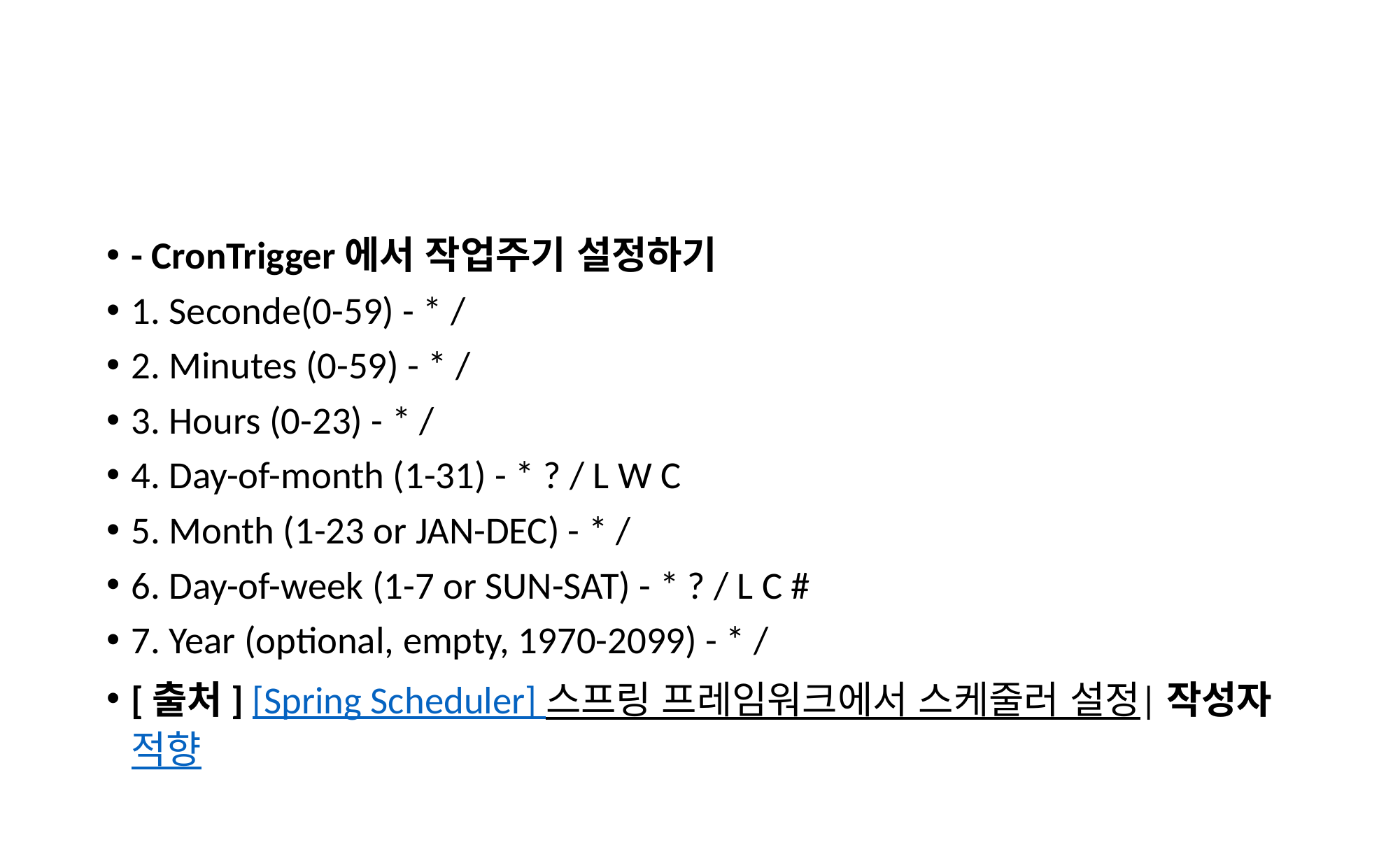

#
- CronTrigger에서 작업주기 설정하기
1. Seconde(0-59) - * /
2. Minutes (0-59) - * /
3. Hours (0-23) - * /
4. Day-of-month (1-31) - * ? / L W C
5. Month (1-23 or JAN-DEC) - * /
6. Day-of-week (1-7 or SUN-SAT) - * ? / L C #
7. Year (optional, empty, 1970-2099) - * /
[출처] [Spring Scheduler] 스프링 프레임워크에서 스케줄러 설정|작성자 적향